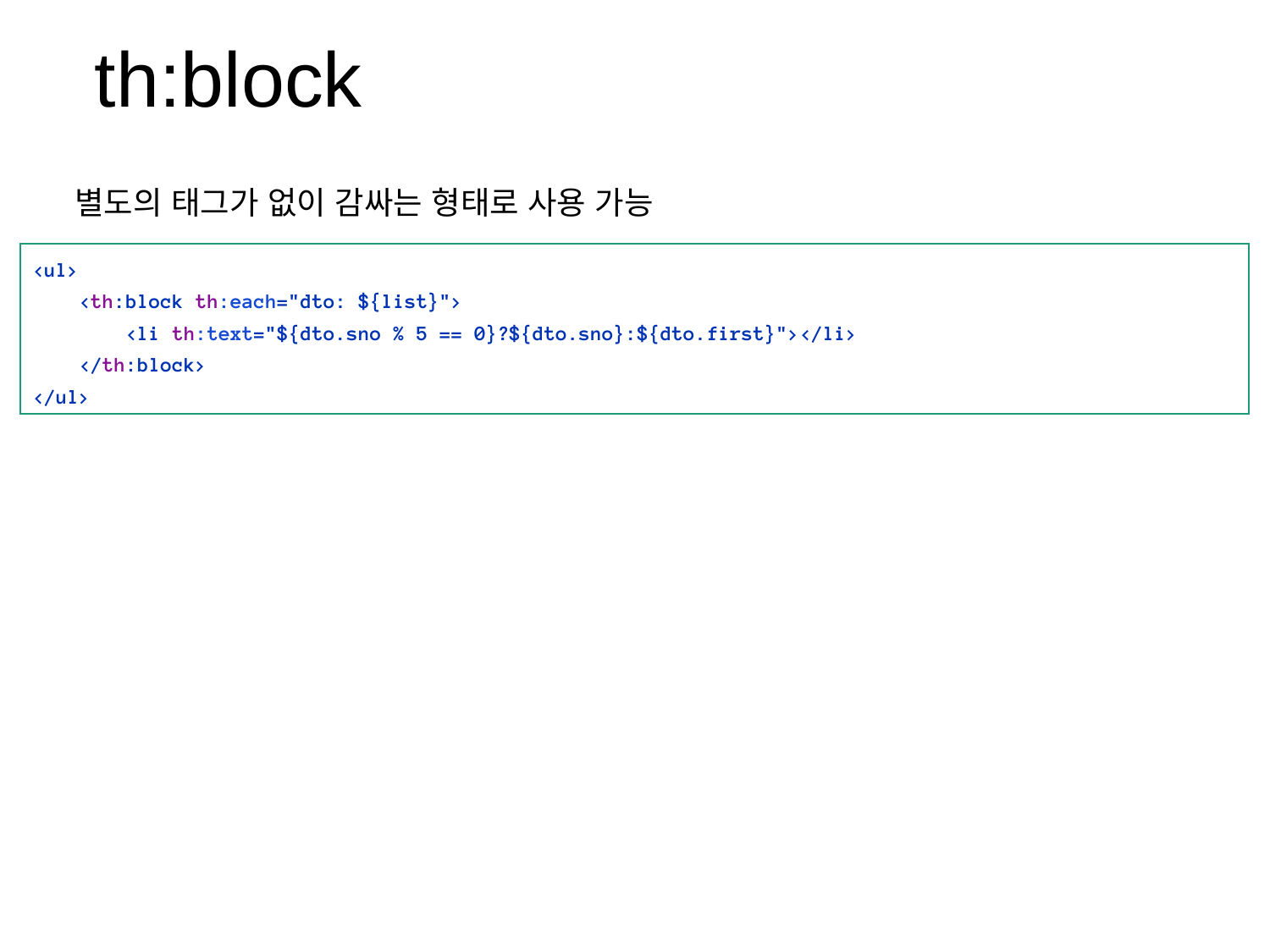

# th:block
별도의 태그가 없이 감싸는 형태로 사용 가능
<ul>
    <th:block th:each="dto: ${list}">
        <li th:text="${dto.sno % 5 == 0}?${dto.sno}:${dto.first}"></li>
    </th:block>
</ul>